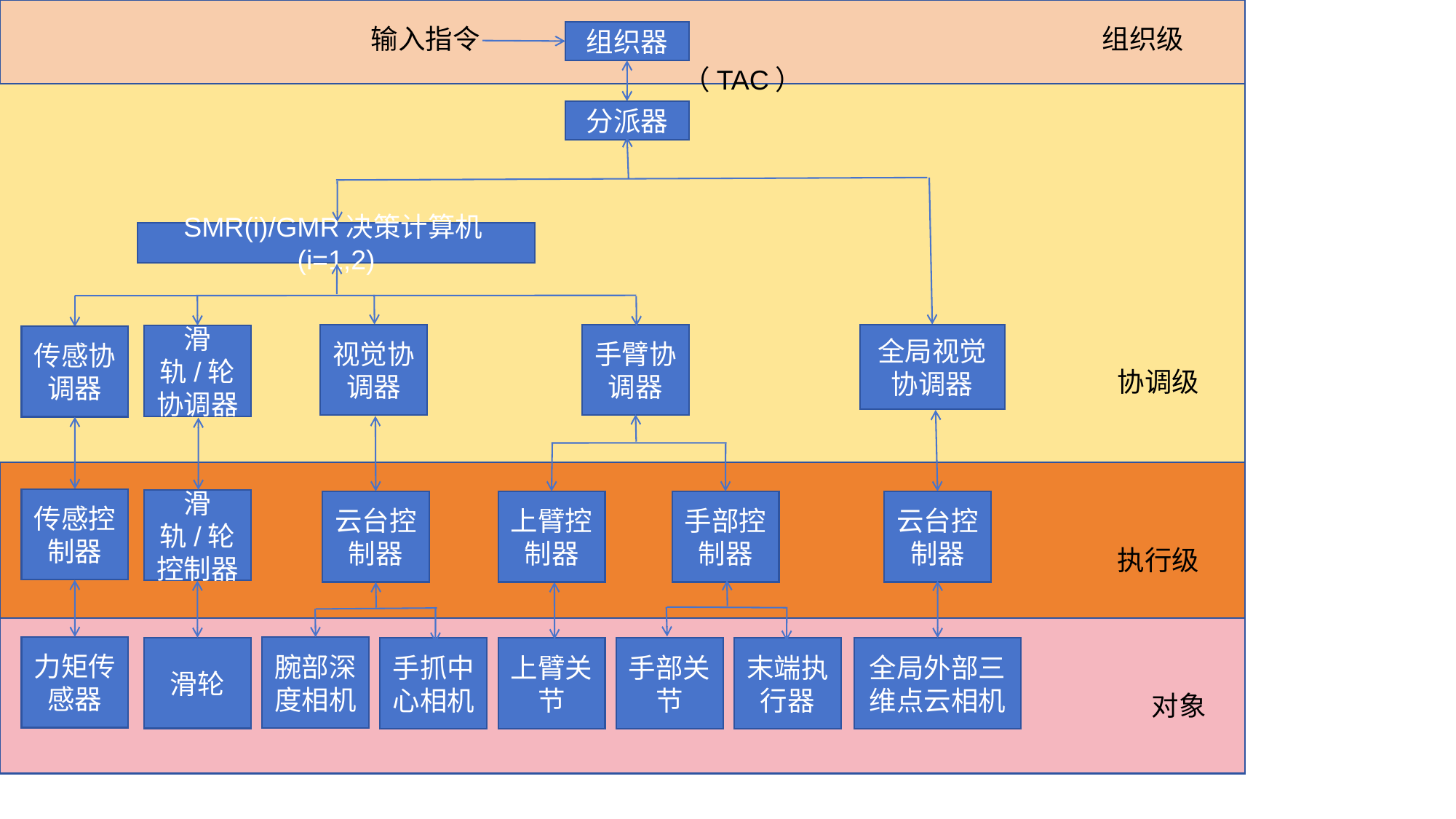

输入指令
组织级
组织器
（TAC）

分派器
SMR(i)/GMR决策计算机(i=1,2)
视觉协调器
手臂协调器
全局视觉协调器
滑轨/轮协调器
传感协调器
协调级

传感控制器
滑轨/轮控制器
云台控制器
上臂控制器
手部控制器
云台控制器
执行级

力矩传感器
腕部深度相机
滑轮
手抓中心相机
上臂关节
手部关节
末端执行器
全局外部三维点云相机
对象